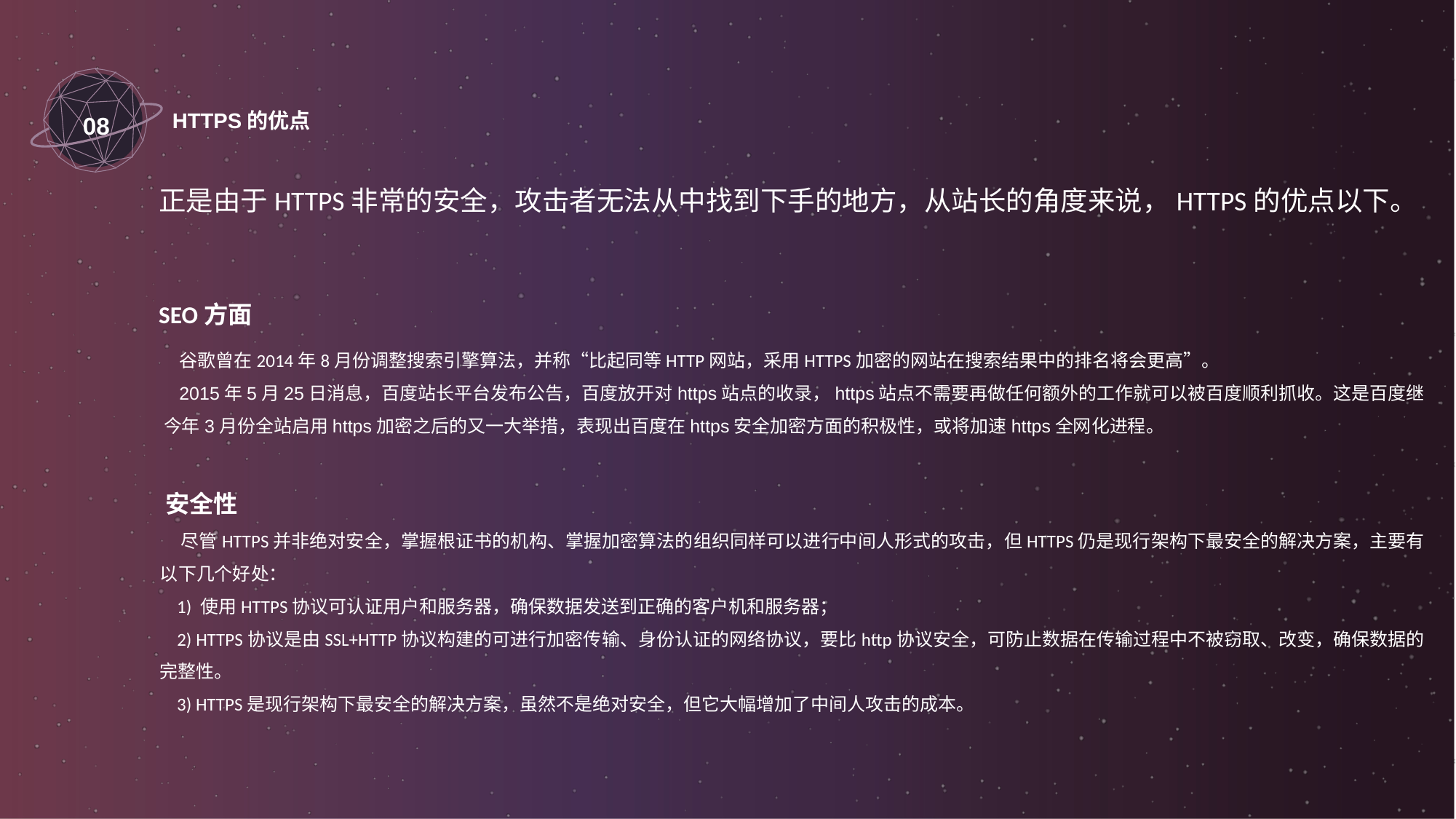

08

HTTPS的优点
正是由于HTTPS非常的安全，攻击者无法从中找到下手的地方，从站长的角度来说，HTTPS的优点以下。
SEO方面
　谷歌曾在2014年8月份调整搜索引擎算法，并称“比起同等HTTP网站，采用HTTPS加密的网站在搜索结果中的排名将会更高”。
   2015年5月25日消息，百度站长平台发布公告，百度放开对https站点的收录，https站点不需要再做任何额外的工作就可以被百度顺利抓收。这是百度继今年3月份全站启用https加密之后的又一大举措，表现出百度在https安全加密方面的积极性，或将加速https全网化进程。
 安全性
    尽管HTTPS并非绝对安全，掌握根证书的机构、掌握加密算法的组织同样可以进行中间人形式的攻击，但HTTPS仍是现行架构下最安全的解决方案，主要有以下几个好处：
    1) 使用HTTPS协议可认证用户和服务器，确保数据发送到正确的客户机和服务器；
    2) HTTPS协议是由SSL+HTTP协议构建的可进行加密传输、身份认证的网络协议，要比http协议安全，可防止数据在传输过程中不被窃取、改变，确保数据的完整性。
    3) HTTPS是现行架构下最安全的解决方案，虽然不是绝对安全，但它大幅增加了中间人攻击的成本。